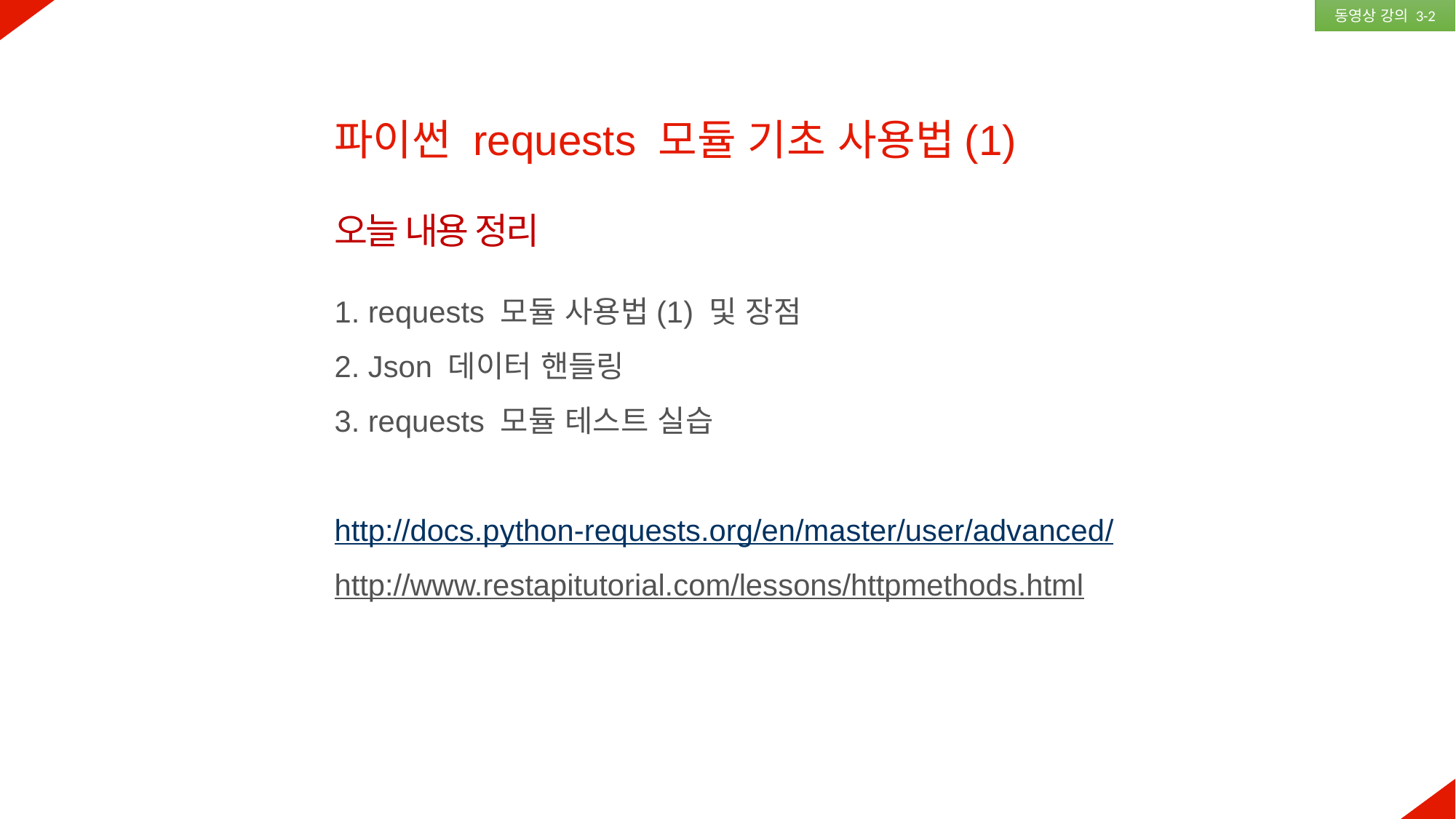

동영상 강의 3-2
파이썬 requests 모듈 기초 사용법(1)

오늘 내용 정리
1. requests 모듈 사용법(1) 및 장점
2. Json 데이터 핸들링
3. requests 모듈 테스트 실습

http://docs.python-requests.org/en/master/user/advanced/
http://www.restapitutorial.com/lessons/httpmethods.html